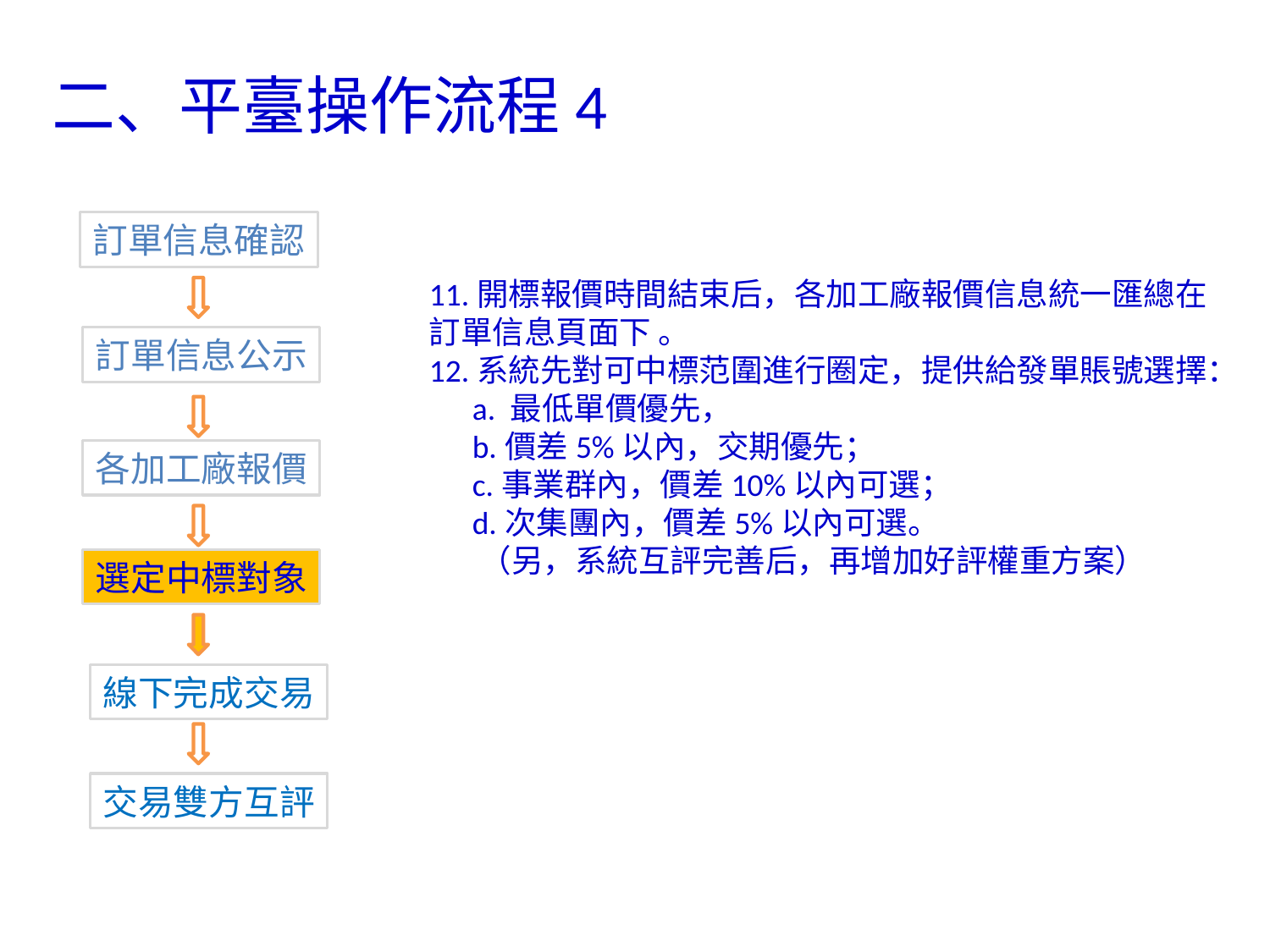

二、平臺操作流程4
訂單信息確認
11.開標報價時間結束后，各加工廠報價信息統一匯總在訂單信息頁面下 。
12.系統先對可中標范圍進行圈定，提供給發單賬號選擇：
      a. 最低單價優先，
      b.價差5%以內，交期優先；
      c.事業群內，價差10%以內可選；
      d.次集團內，價差5%以內可選。
      （另，系統互評完善后，再增加好評權重方案）

訂單信息公示

各加工廠報價

選定中標對象

線下完成交易

交易雙方互評